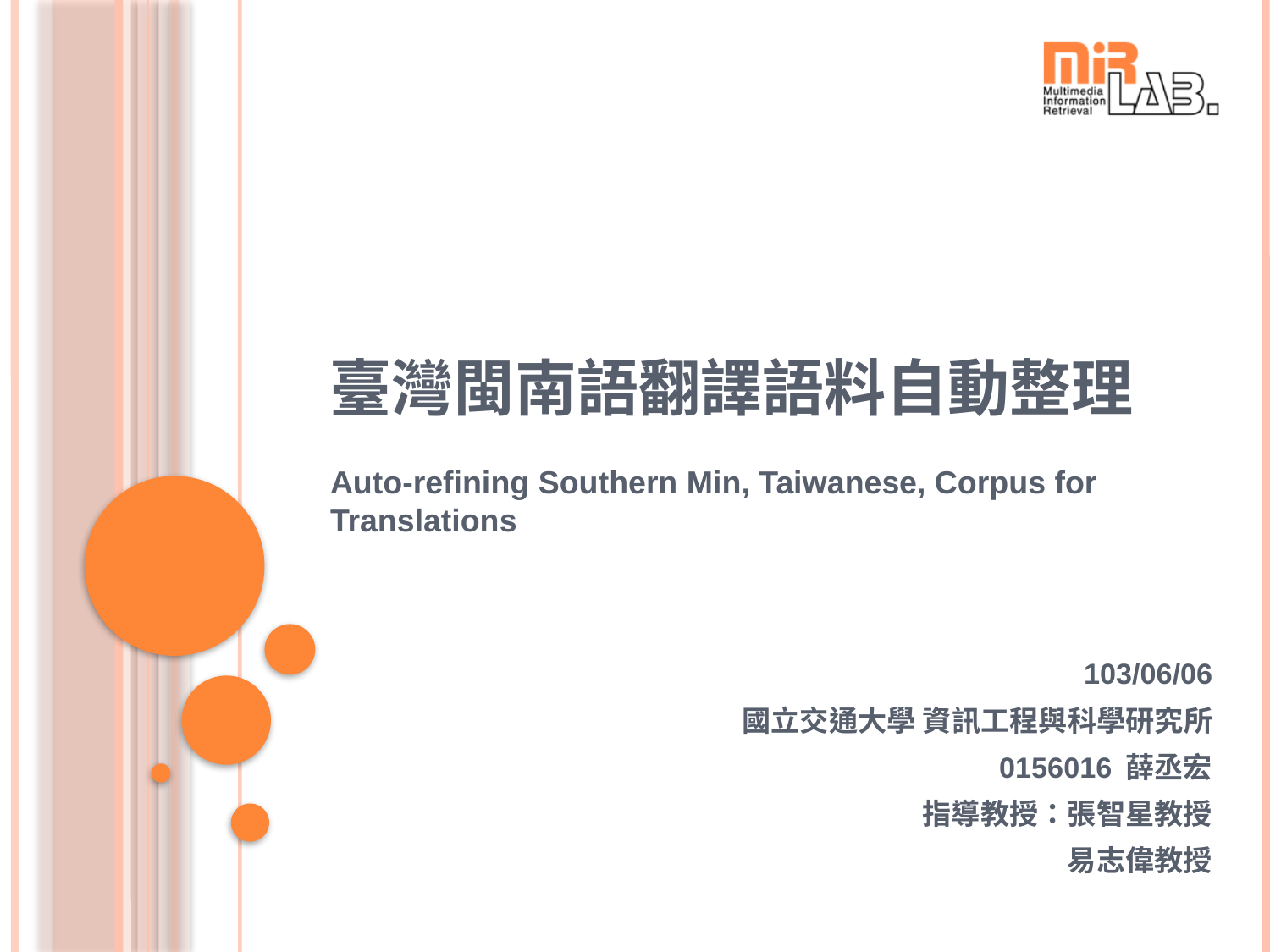

# 臺灣閩南語翻譯語料自動整理
Auto-refining Southern Min, Taiwanese, Corpus for Translations
103/06/06
國立交通大學 資訊工程與科學研究所
0156016 薛丞宏
指導教授：張智星教授
易志偉教授